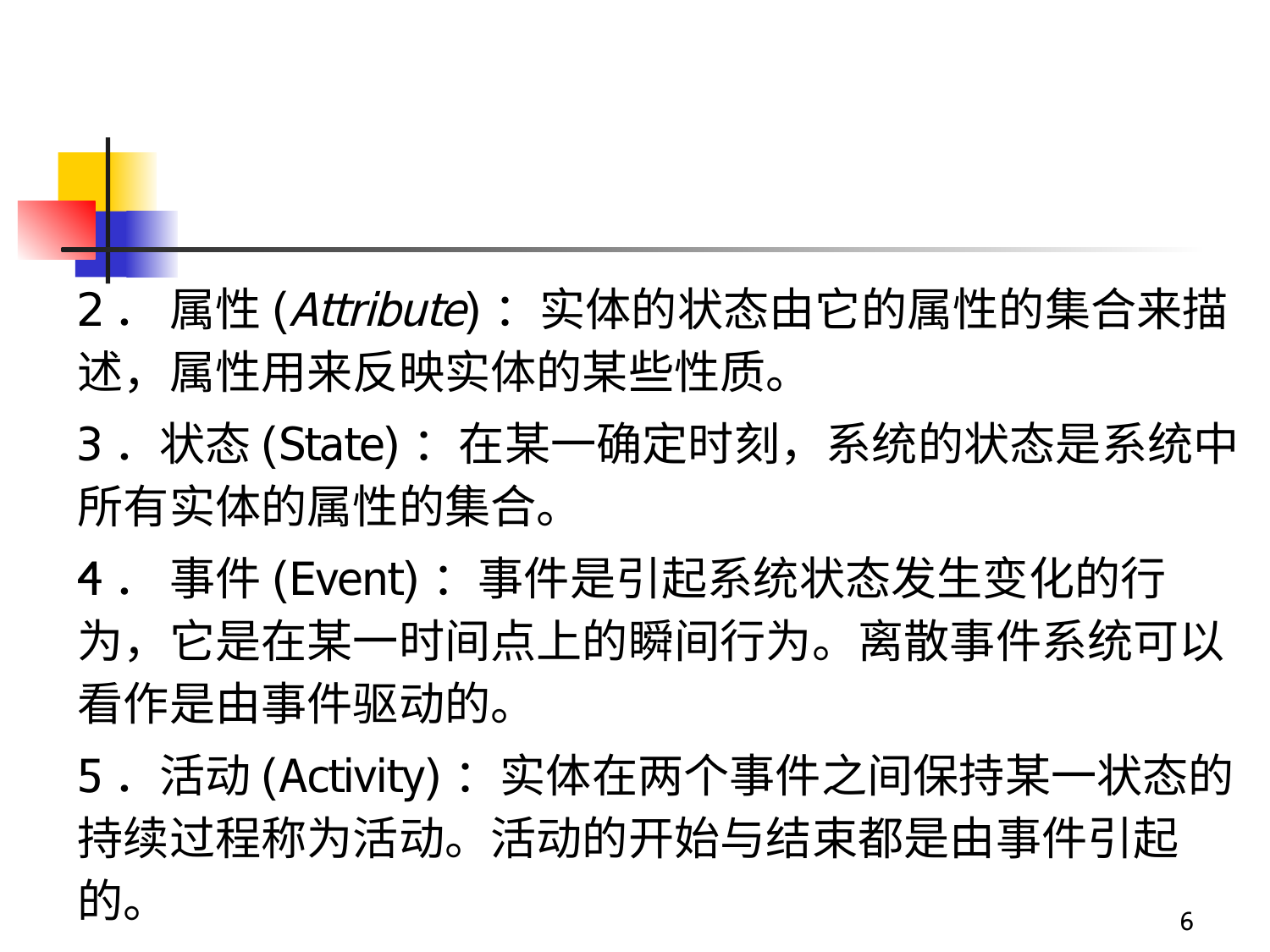

#
2． 属性(Attribute)：实体的状态由它的属性的集合来描述，属性用来反映实体的某些性质。
3．状态(State)：在某一确定时刻，系统的状态是系统中所有实体的属性的集合。
4． 事件(Event)：事件是引起系统状态发生变化的行为，它是在某一时间点上的瞬间行为。离散事件系统可以看作是由事件驱动的。
5．活动(Activity)：实体在两个事件之间保持某一状态的持续过程称为活动。活动的开始与结束都是由事件引起的。
6